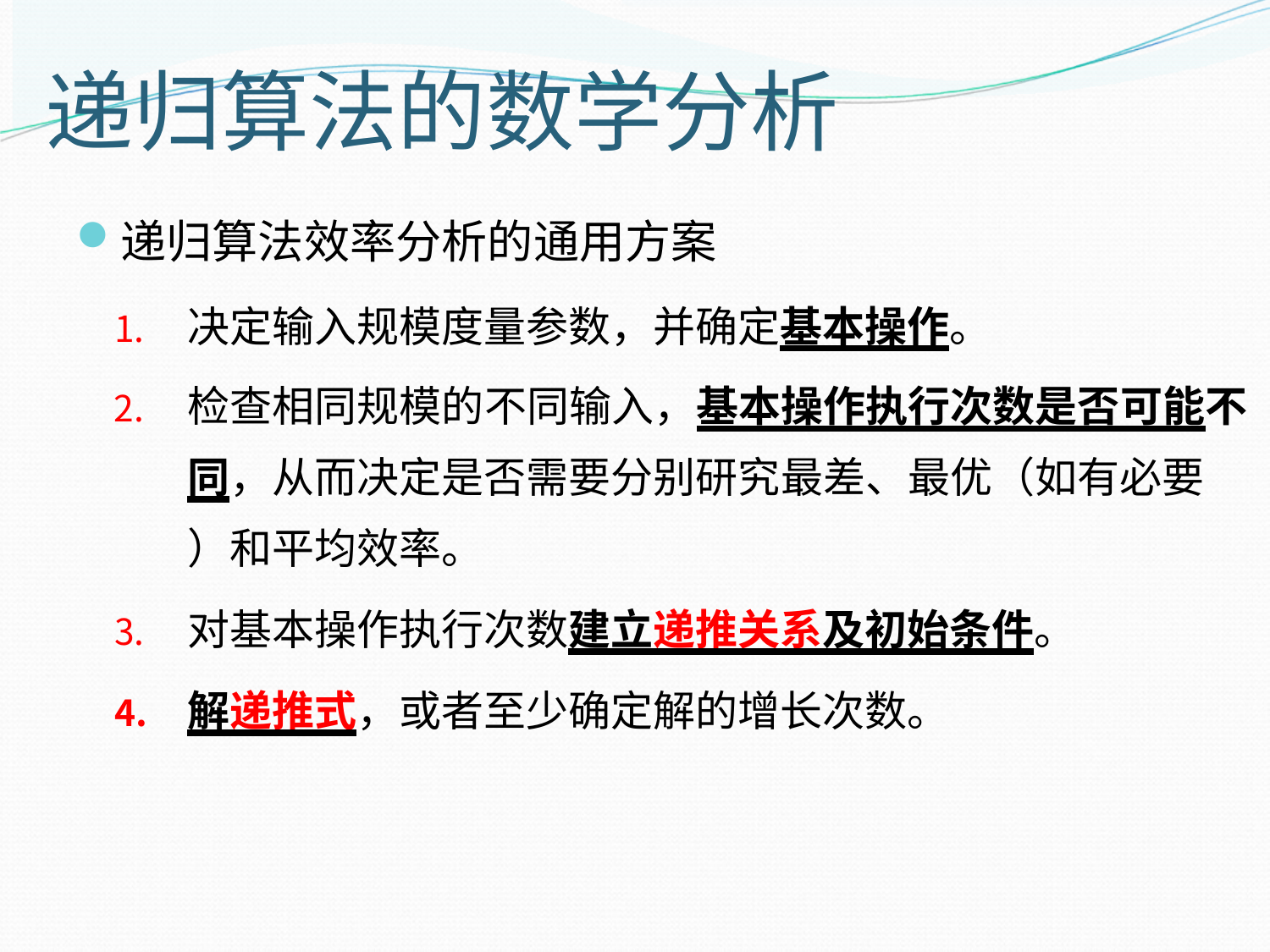

# 递归算法的数学分析
递归算法效率分析的通用方案
决定输入规模度量参数，并确定基本操作。
检查相同规模的不同输入，基本操作执行次数是否可能不 同，从而决定是否需要分别研究最差、最优（如有必要 ）和平均效率。
对基本操作执行次数建立递推关系及初始条件。
解递推式，或者至少确定解的增长次数。